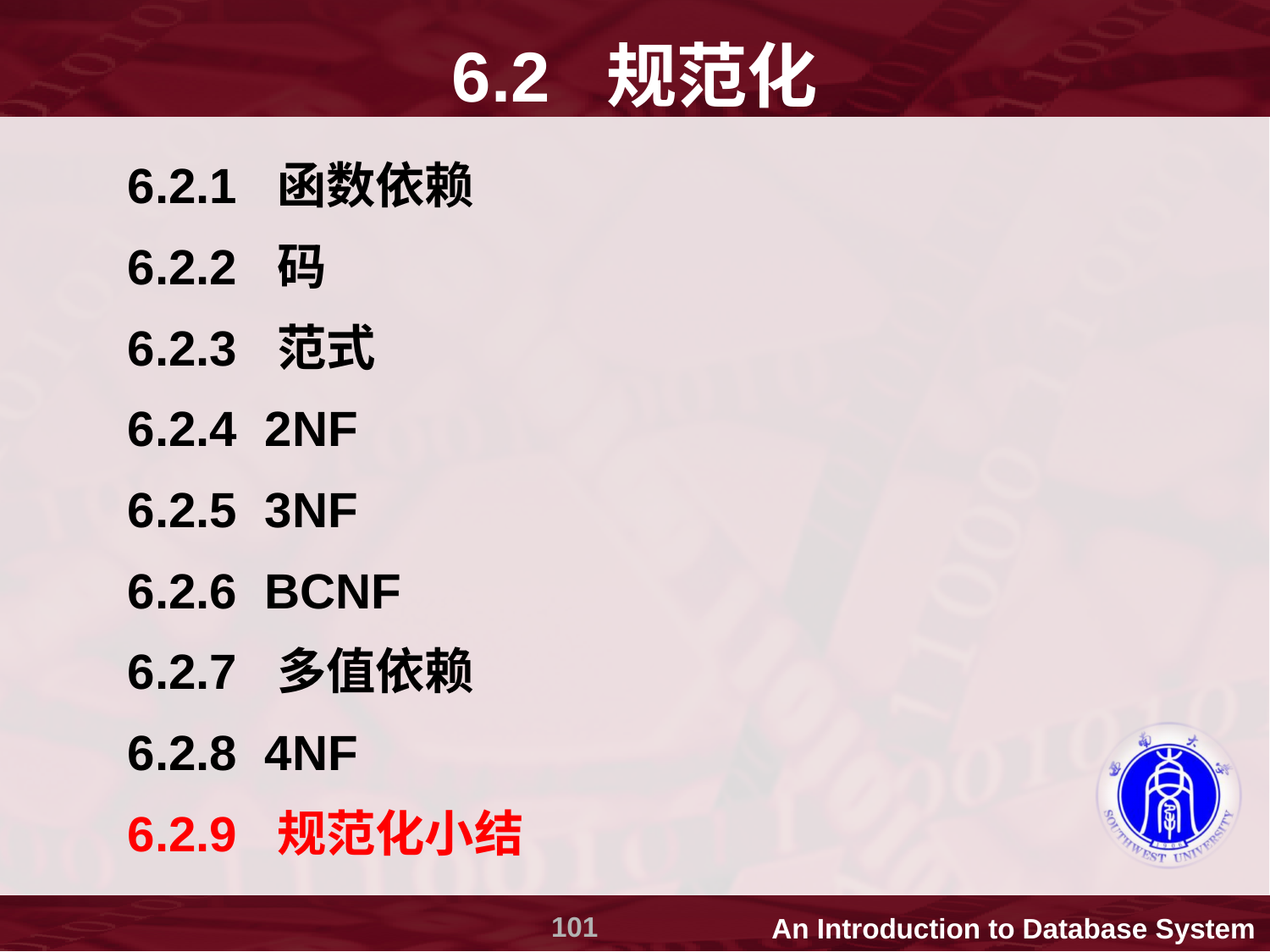

6.2  规范化
6.2.1  函数依赖
6.2.2  码
6.2.3  范式
6.2.4  2NF
6.2.5  3NF
6.2.6  BCNF
6.2.7  多值依赖
6.2.8  4NF
6.2.9  规范化小结
101